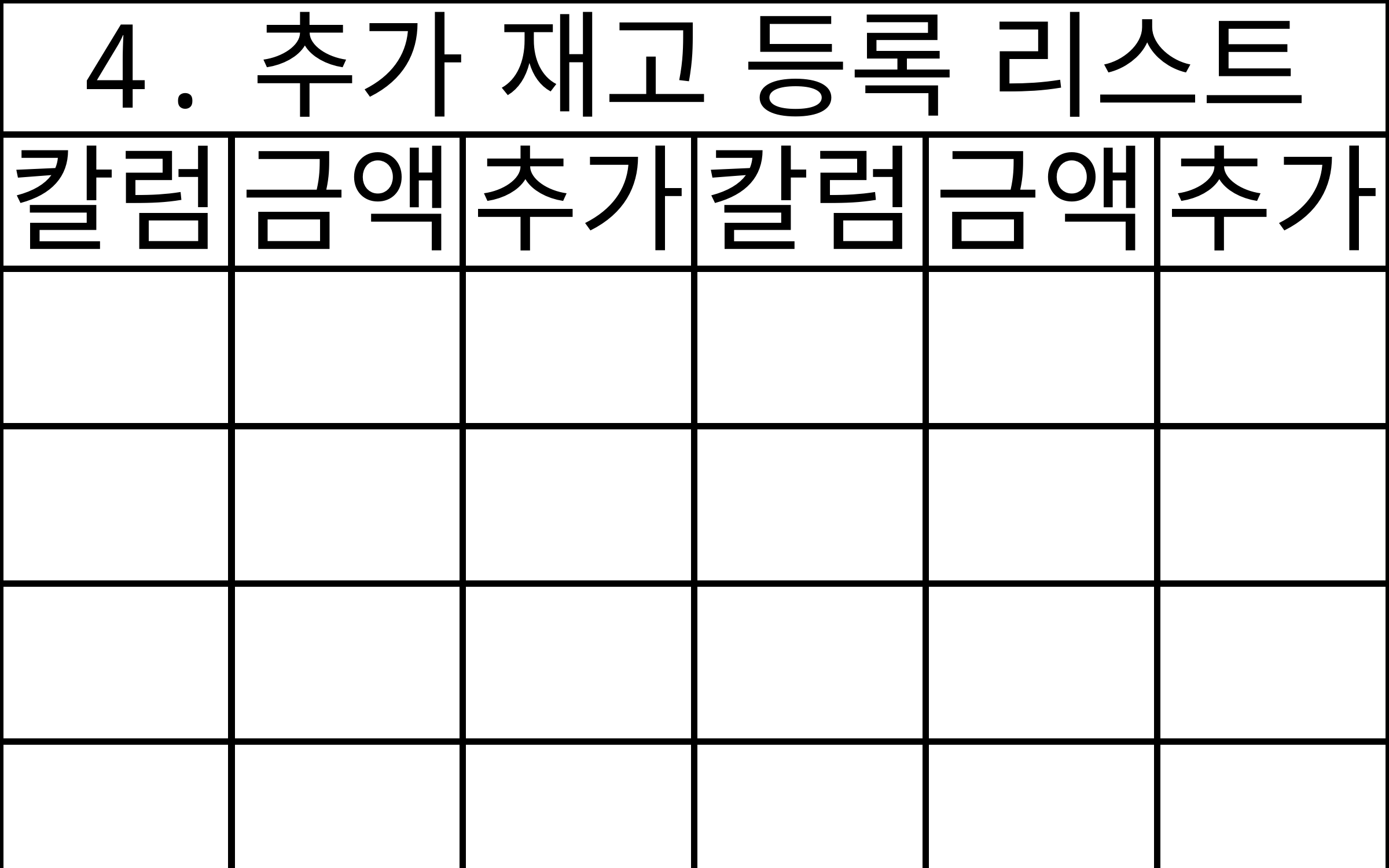

| 4.추가 재고 등록 리스트 |  |  |  |  |  |
| --- | --- | --- | --- | --- | --- |
| 칼럼 | 금액 | 추가 | 칼럼 | 금액 | 추가 |
|  |  |  |  |  |  |
|  |  |  |  |  |  |
|  |  |  |  |  |  |
|  |  |  |  |  |  |
| [1]이전 [2]다음 |  |  |  |  |  |